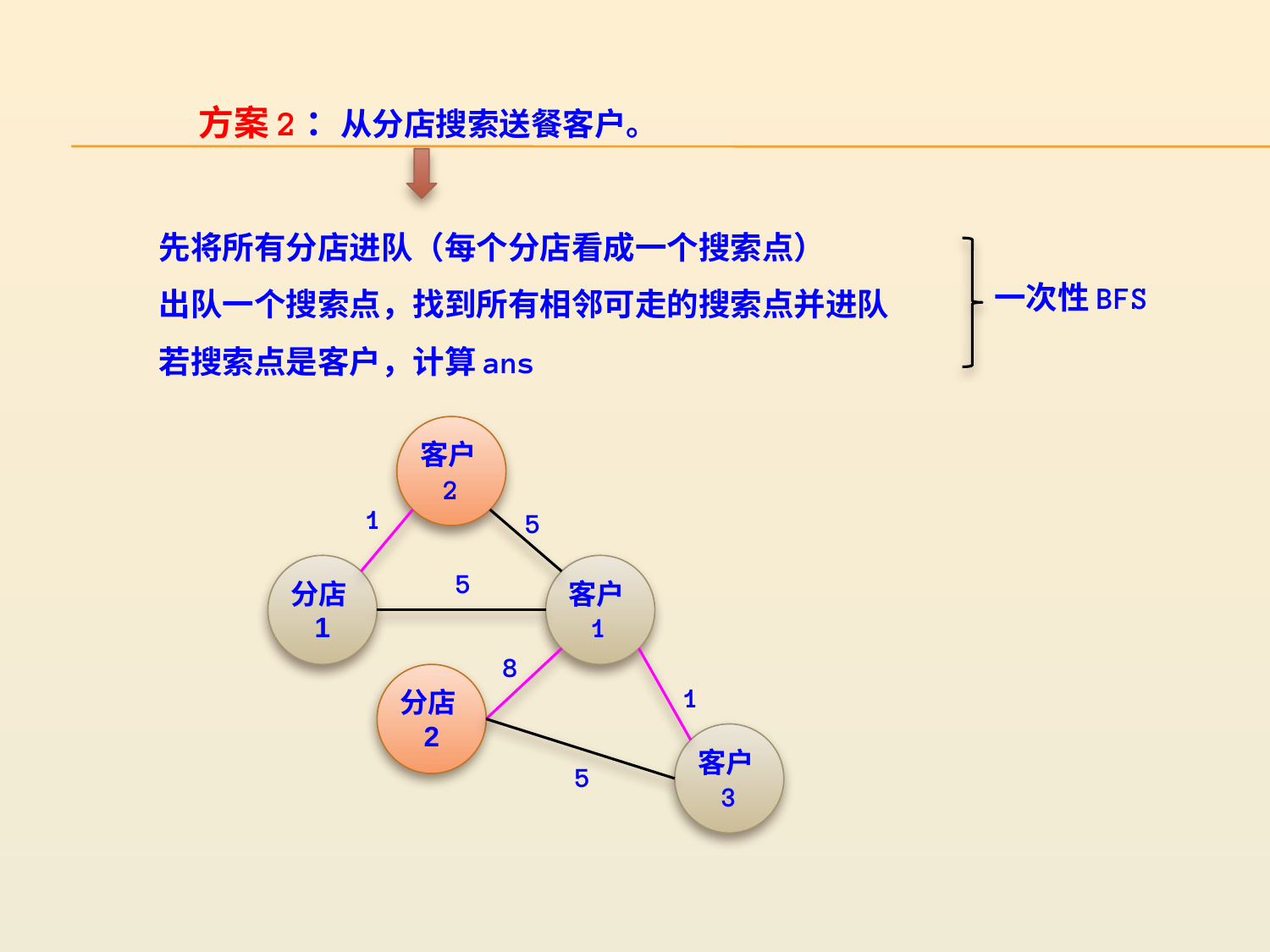

方案2：从分店搜索送餐客户。

先将所有分店进队（每个分店看成一个搜索点）
出队一个搜索点，找到所有相邻可走的搜索点并进队
若搜索点是客户，计算ans

一次性BFS
客户2
1
5
分店1
客户1
5
8
分店2
1
客户3
5